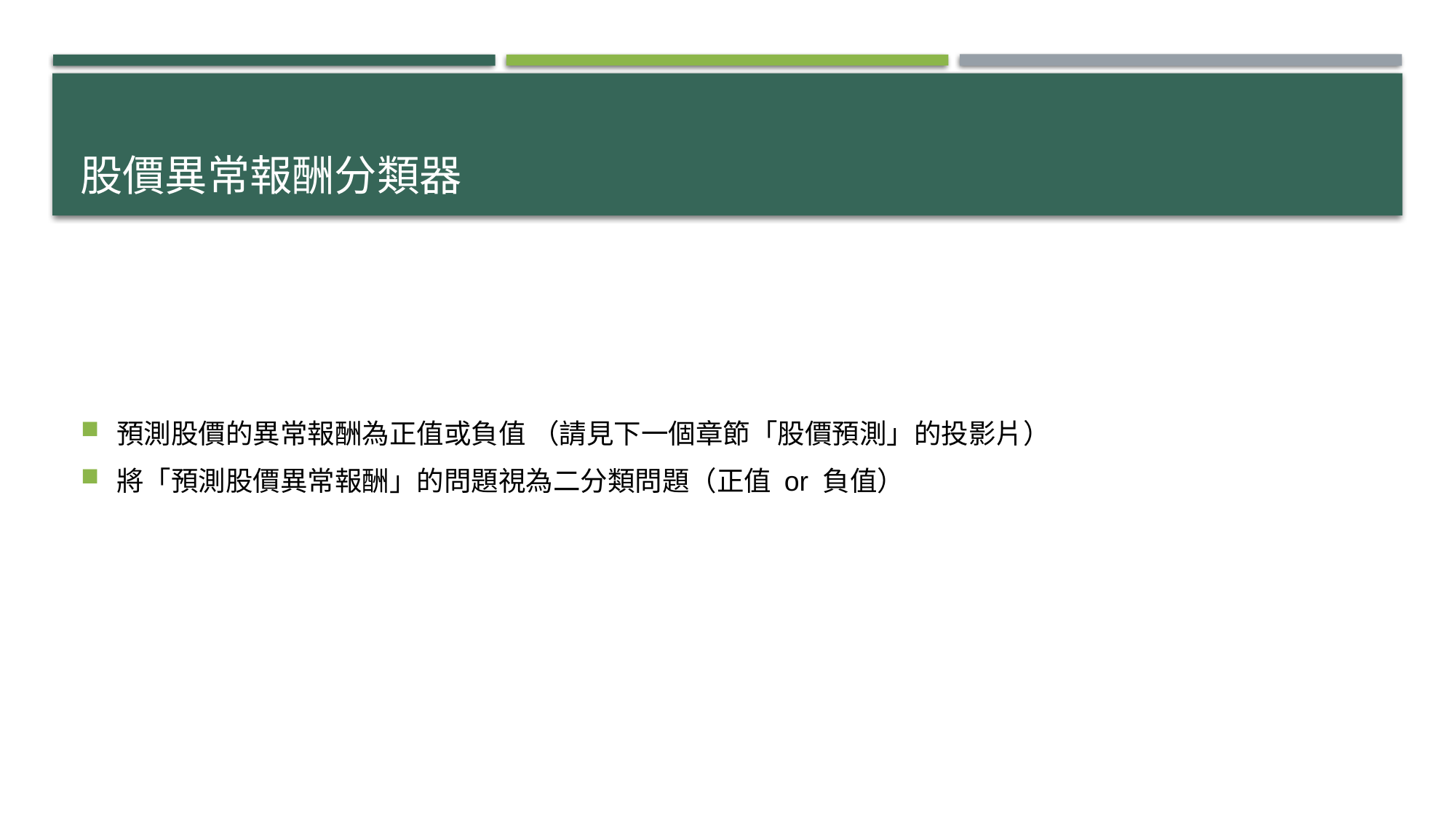

# 股價異常報酬分類器
預測股價的異常報酬為正值或負值 （請見下一個章節「股價預測」的投影片）
將「預測股價異常報酬」的問題視為二分類問題（正值 or 負值）